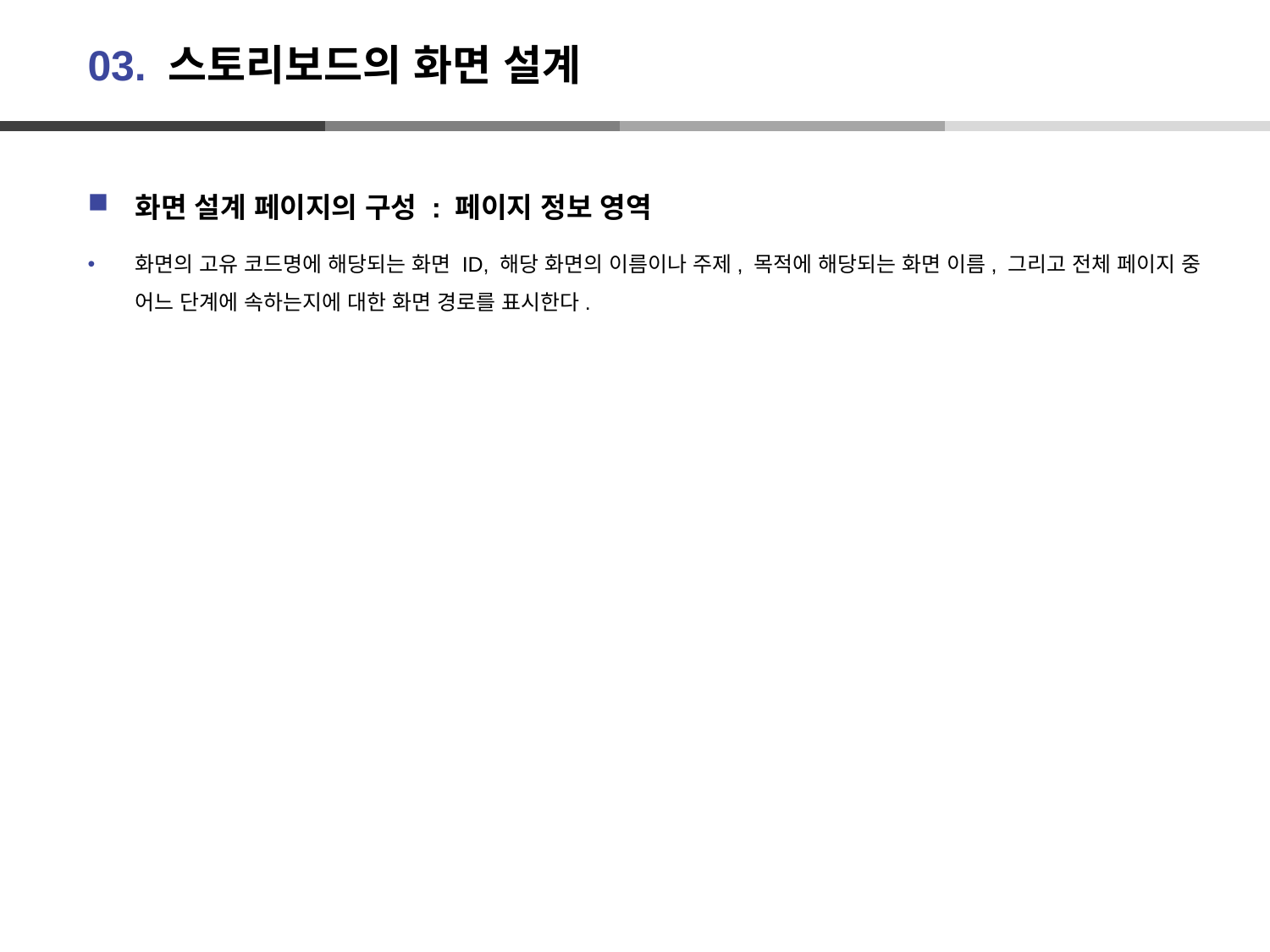

# 03. 스토리보드의 화면 설계
화면 설계 페이지의 구성 : 페이지 정보 영역
화면의 고유 코드명에 해당되는 화면 ID, 해당 화면의 이름이나 주제, 목적에 해당되는 화면 이름, 그리고 전체 페이지 중 어느 단계에 속하는지에 대한 화면 경로를 표시한다.